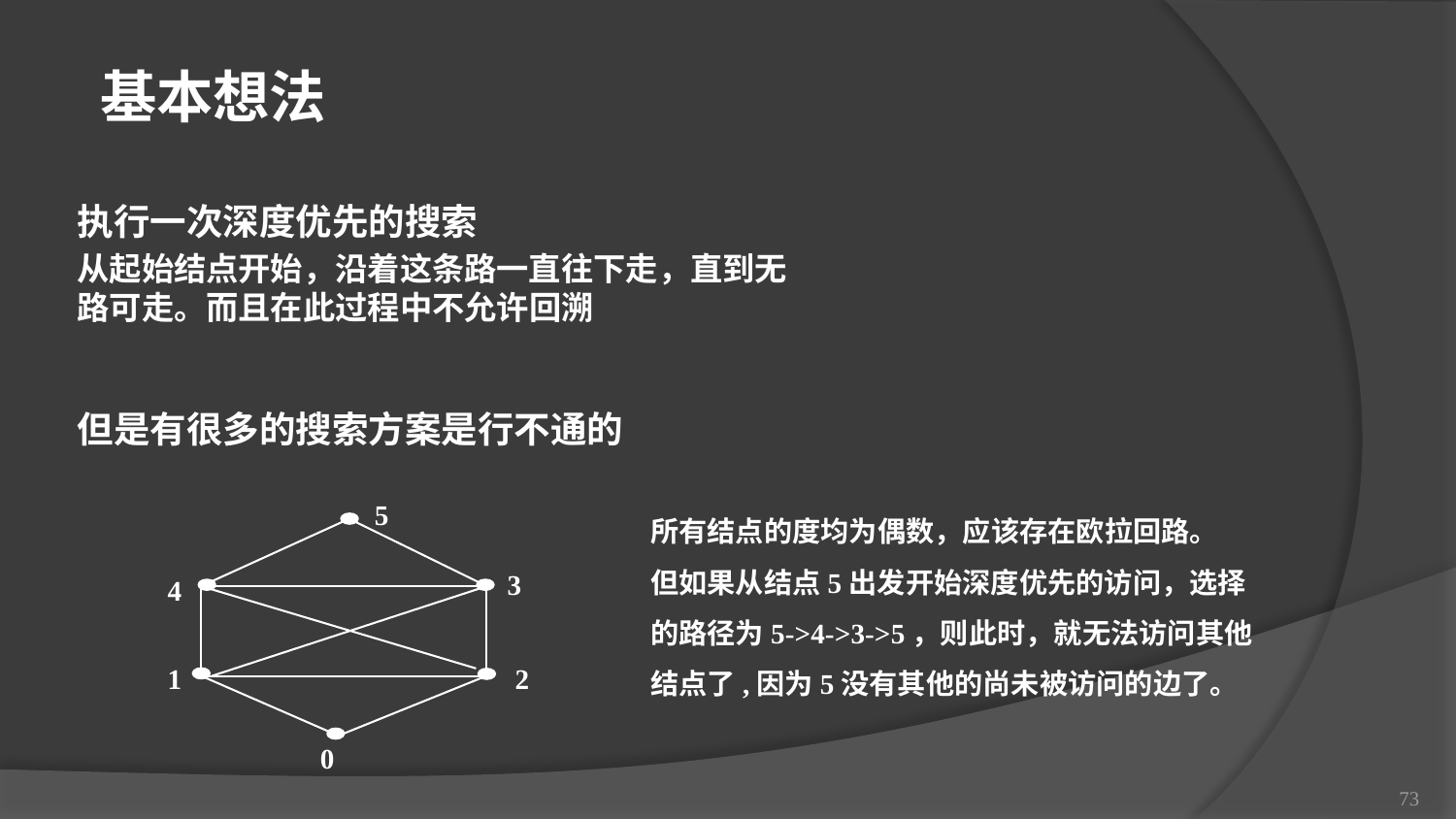

基本想法
执行一次深度优先的搜索
从起始结点开始，沿着这条路一直往下走，直到无路可走。而且在此过程中不允许回溯

但是有很多的搜索方案是行不通的
所有结点的度均为偶数，应该存在欧拉回路。
但如果从结点5出发开始深度优先的访问，选择的路径为5->4->3->5，则此时，就无法访问其他结点了,因为5没有其他的尚未被访问的边了。
5

3
4

1
2

0
73